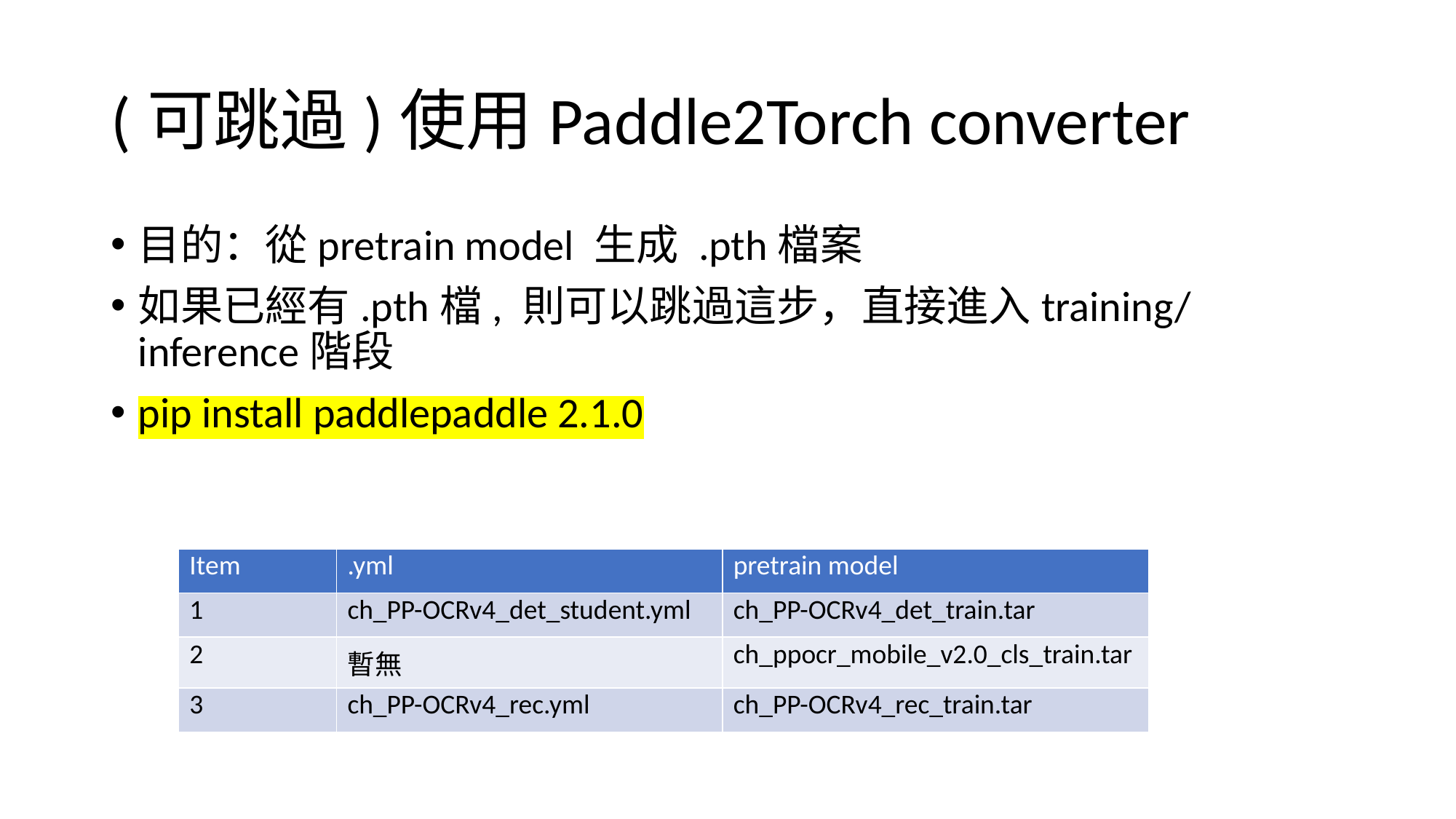

# (可跳過)使用Paddle2Torch converter
目的：從pretrain model 生成 .pth檔案
如果已經有.pth檔, 則可以跳過這步，直接進入training/ inference階段
pip install paddlepaddle 2.1.0

| Item | .yml | pretrain model |
| --- | --- | --- |
| 1 | ch\_PP-OCRv4\_det\_student.yml | ch\_PP-OCRv4\_det\_train.tar |
| 2 | 暫無 | ch\_ppocr\_mobile\_v2.0\_cls\_train.tar |
| 3 | ch\_PP-OCRv4\_rec.yml | ch\_PP-OCRv4\_rec\_train.tar |